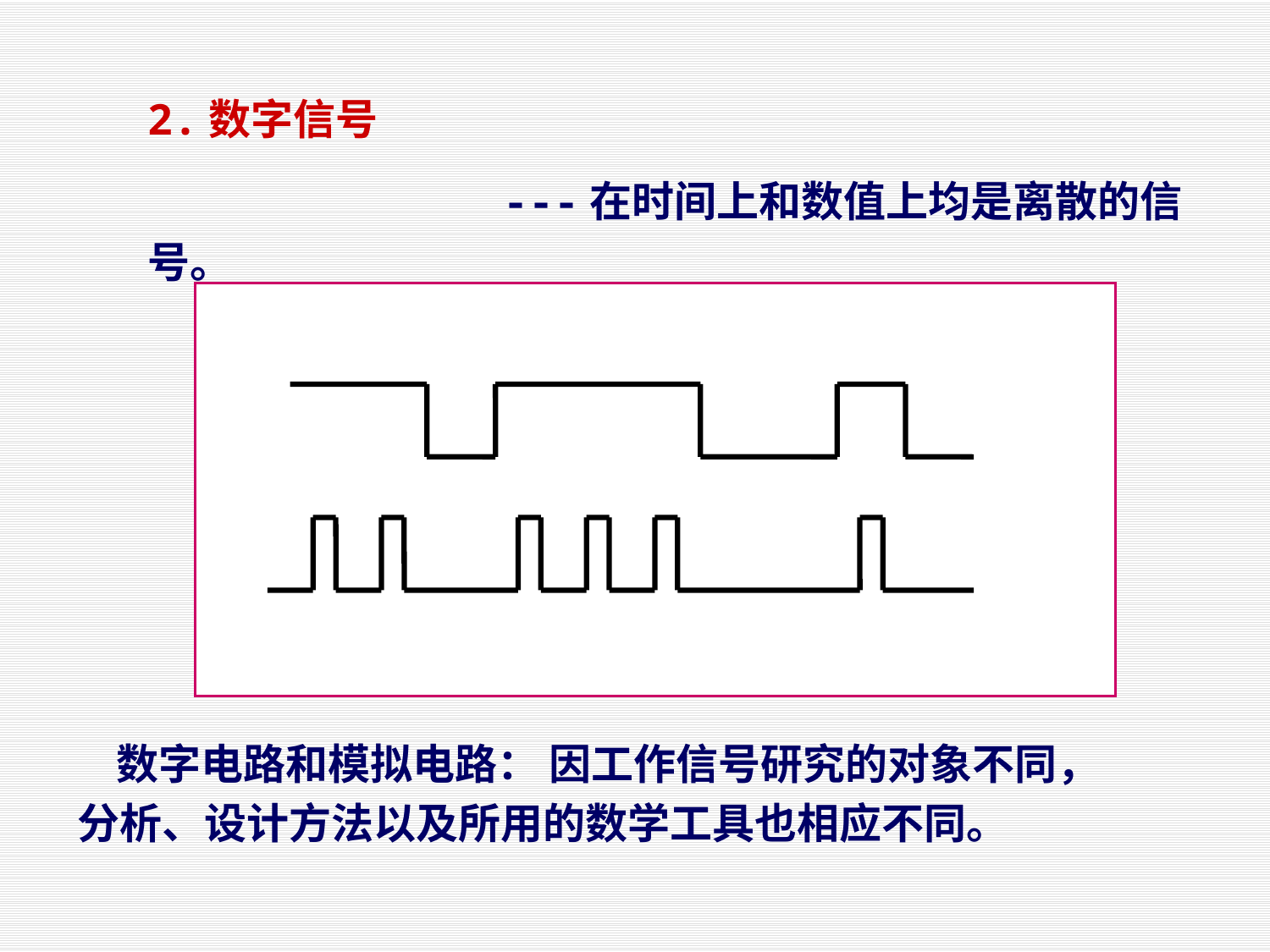

2.数字信号
              ---在时间上和数值上均是离散的信号。

数字信号波形

   数字电路和模拟电路： 因工作信号研究的对象不同，
分析、设计方法以及所用的数学工具也相应不同。